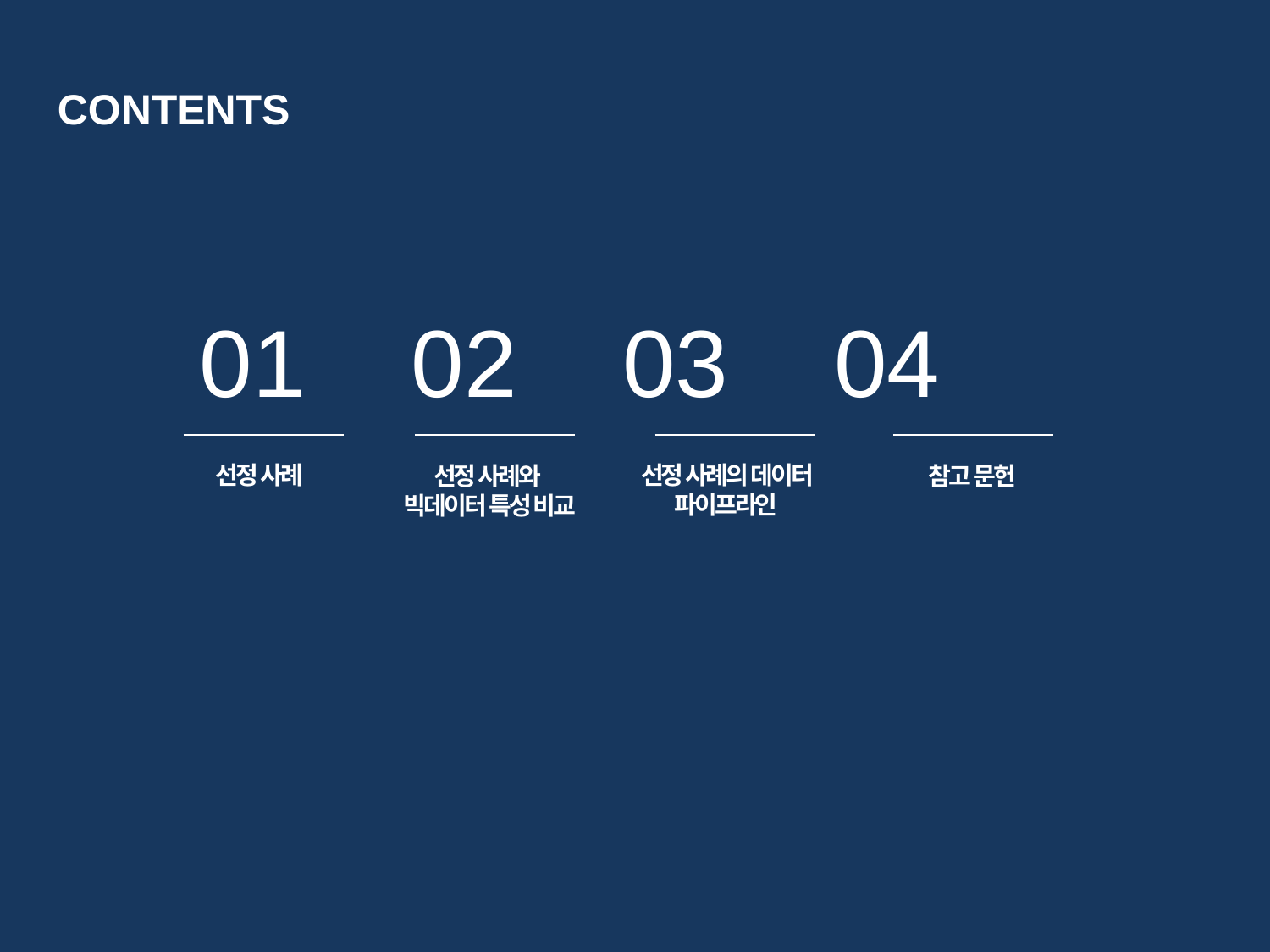

CONTENTS
01    02    03    04
선정 사례의 데이터 파이프라인
선정 사례
선정 사례와
빅데이터 특성 비교
참고 문헌